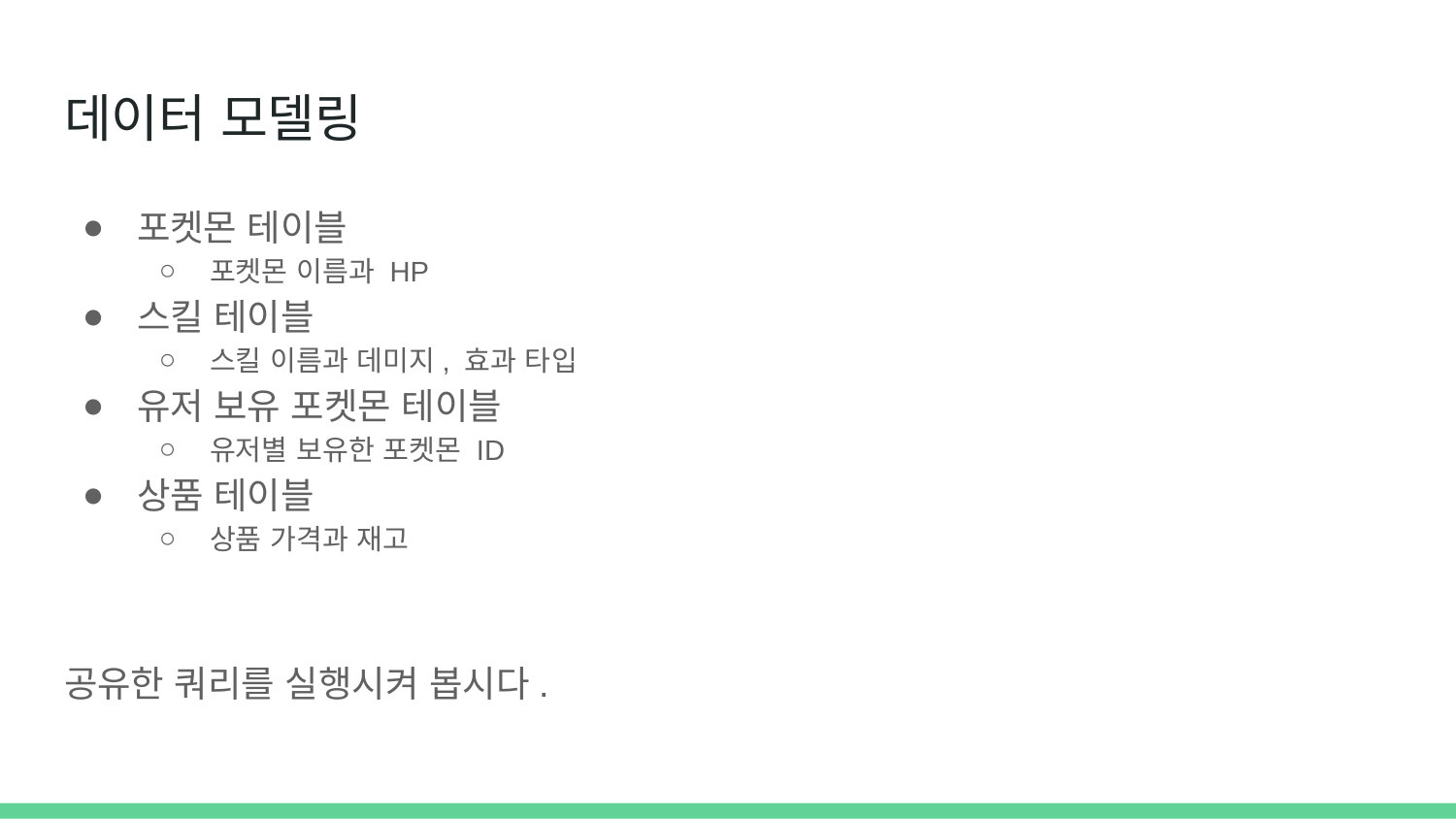

# 데이터 모델링
포켓몬 테이블
포켓몬 이름과 HP
스킬 테이블
스킬 이름과 데미지, 효과 타입
유저 보유 포켓몬 테이블
유저별 보유한 포켓몬 ID
상품 테이블
상품 가격과 재고

공유한 쿼리를 실행시켜 봅시다.